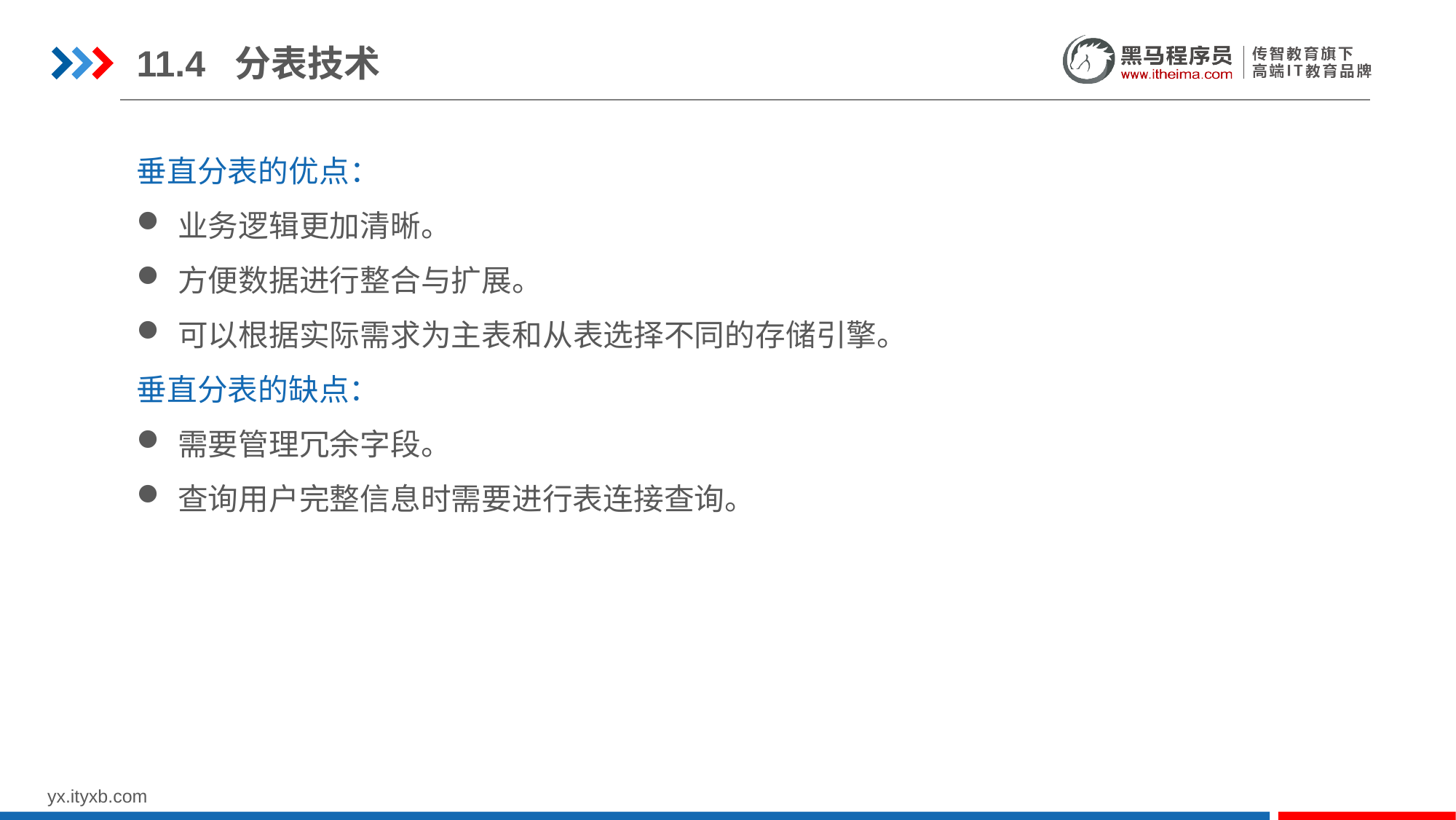

11.4  分表技术
垂直分表的优点：
业务逻辑更加清晰。
方便数据进行整合与扩展。
可以根据实际需求为主表和从表选择不同的存储引擎。
垂直分表的缺点：
需要管理冗余字段。
查询用户完整信息时需要进行表连接查询。